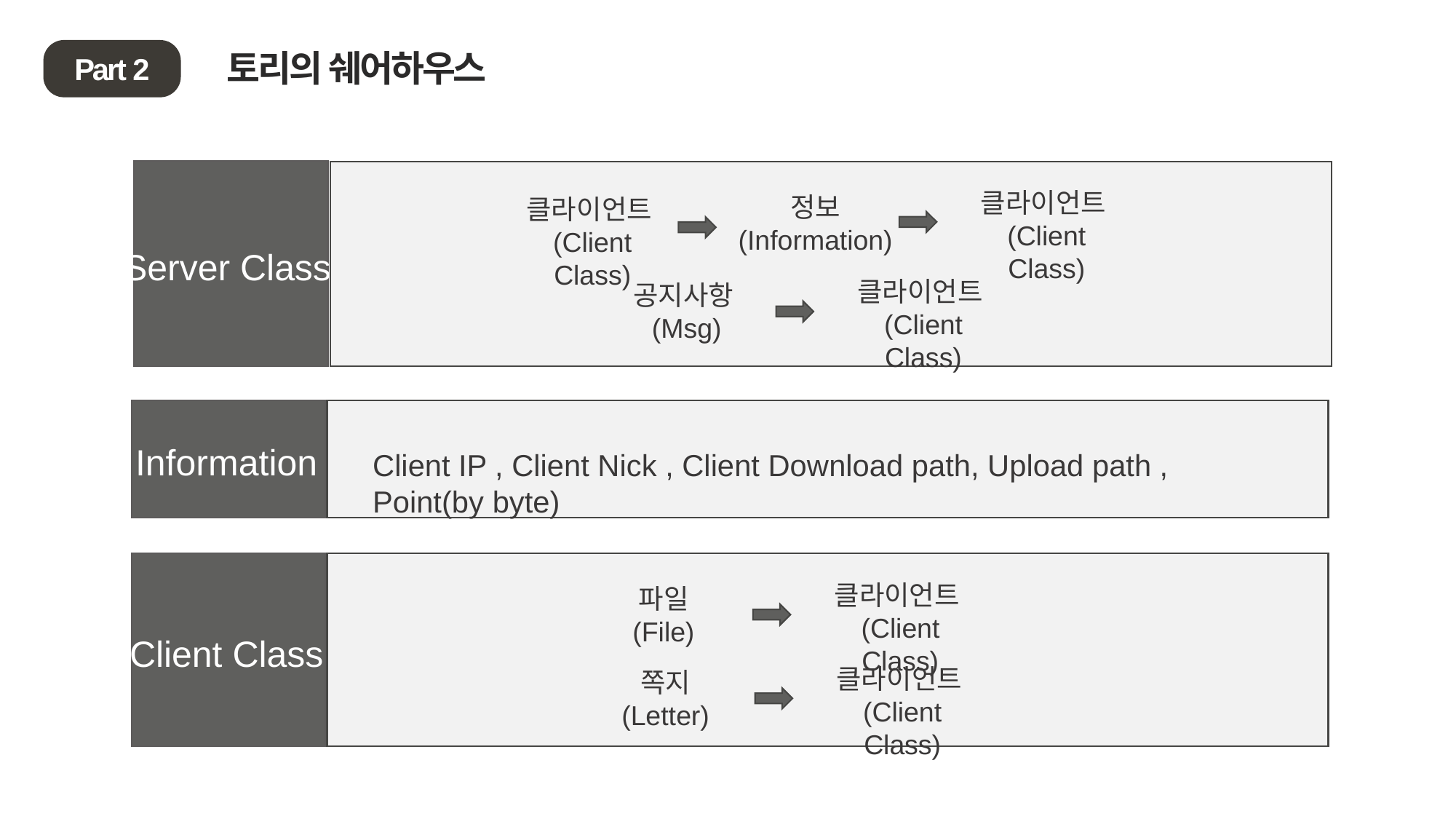

토리의 쉐어하우스
Part 2

클라이언트(Client Class)
정보
(Information)
클라이언트(Client Class)

Server Class
클라이언트(Client Class)
공지사항(Msg)

Information
Client IP , Client Nick , Client Download path, Upload path , Point(by byte)

클라이언트(Client Class)
파일
(File)

클라이언트(Client Class)
쪽지
(Letter)

Client Class